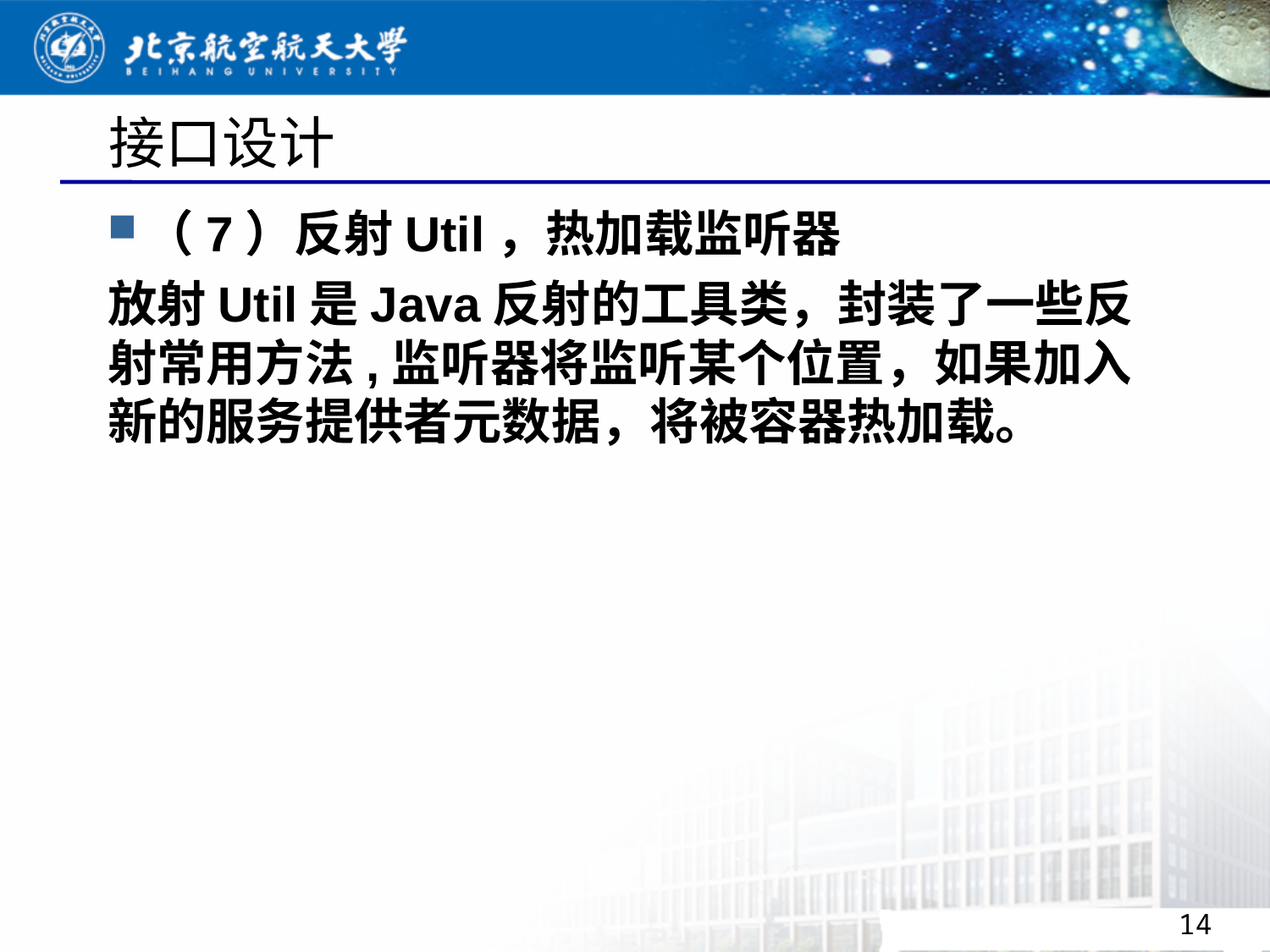

# 接口设计
（7）反射Util，热加载监听器
放射Util是Java反射的工具类，封装了一些反射常用方法,监听器将监听某个位置，如果加入新的服务提供者元数据，将被容器热加载。